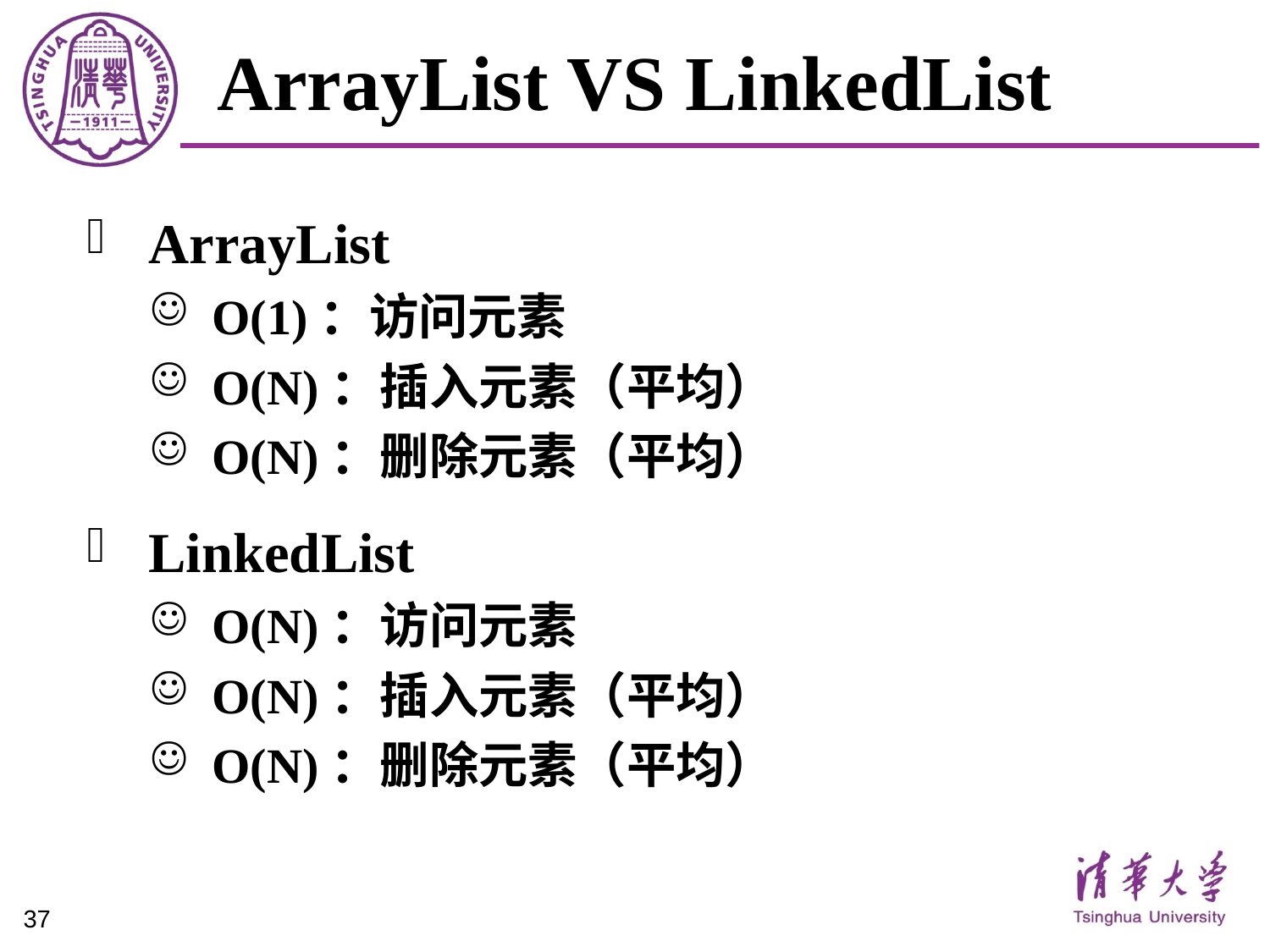

# ArrayList VS LinkedList
ArrayList
O(1)：访问元素
O(N)：插入元素（平均）
O(N)：删除元素（平均）
LinkedList
O(N)：访问元素
O(N)：插入元素（平均）
O(N)：删除元素（平均）
37